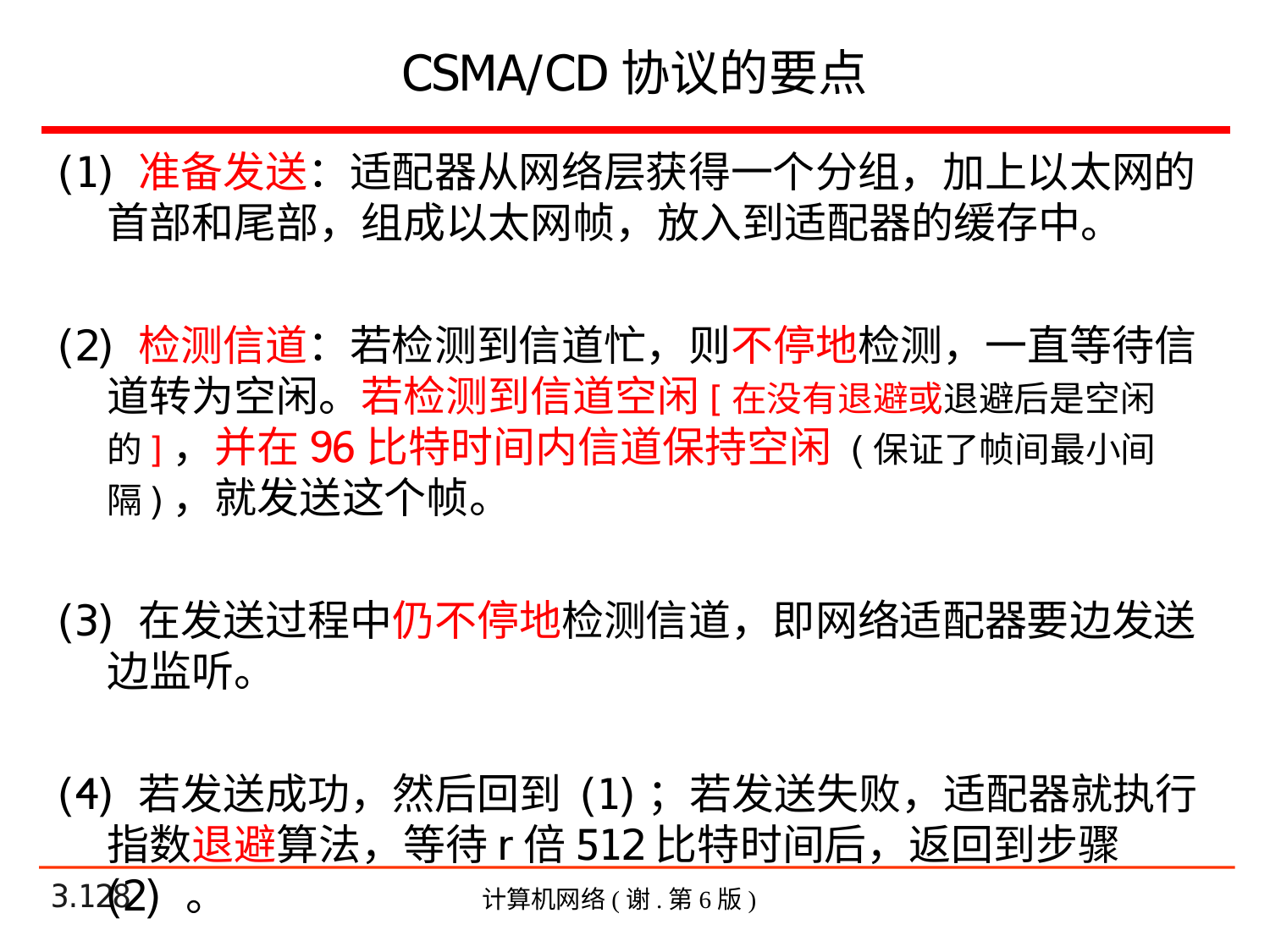

# CSMA/CD协议的要点
(1) 准备发送：适配器从网络层获得一个分组，加上以太网的首部和尾部，组成以太网帧，放入到适配器的缓存中。

(2) 检测信道：若检测到信道忙，则不停地检测，一直等待信道转为空闲。若检测到信道空闲[在没有退避或退避后是空闲的]，并在96比特时间内信道保持空闲 (保证了帧间最小间隔)，就发送这个帧。

(3) 在发送过程中仍不停地检测信道，即网络适配器要边发送边监听。

(4) 若发送成功，然后回到 (1)；若发送失败，适配器就执行指数退避算法，等待r倍512比特时间后，返回到步骤 (2) 。